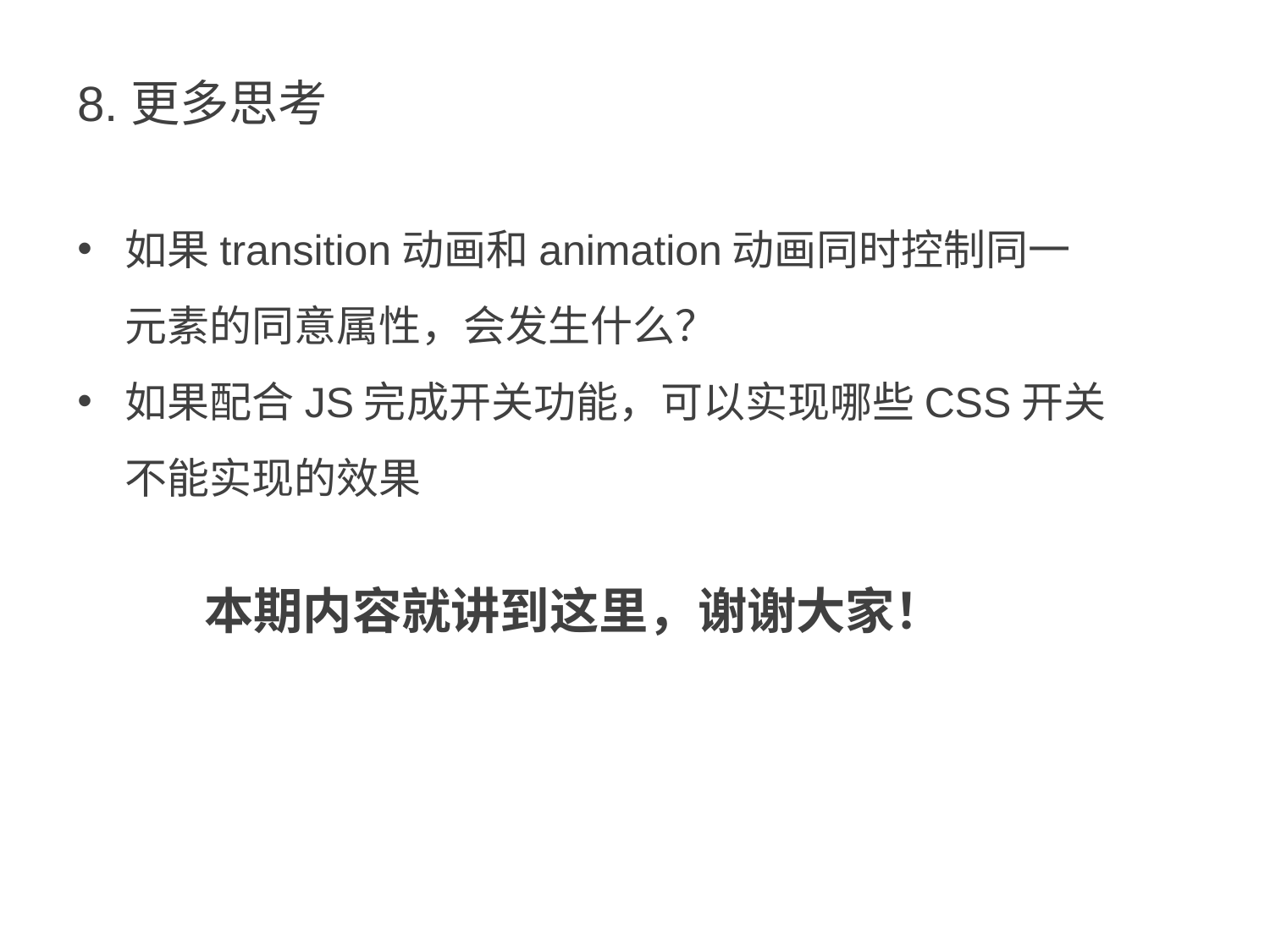

8.更多思考
如果transition动画和animation动画同时控制同一元素的同意属性，会发生什么？
如果配合JS完成开关功能，可以实现哪些CSS开关不能实现的效果
	本期内容就讲到这里，谢谢大家！